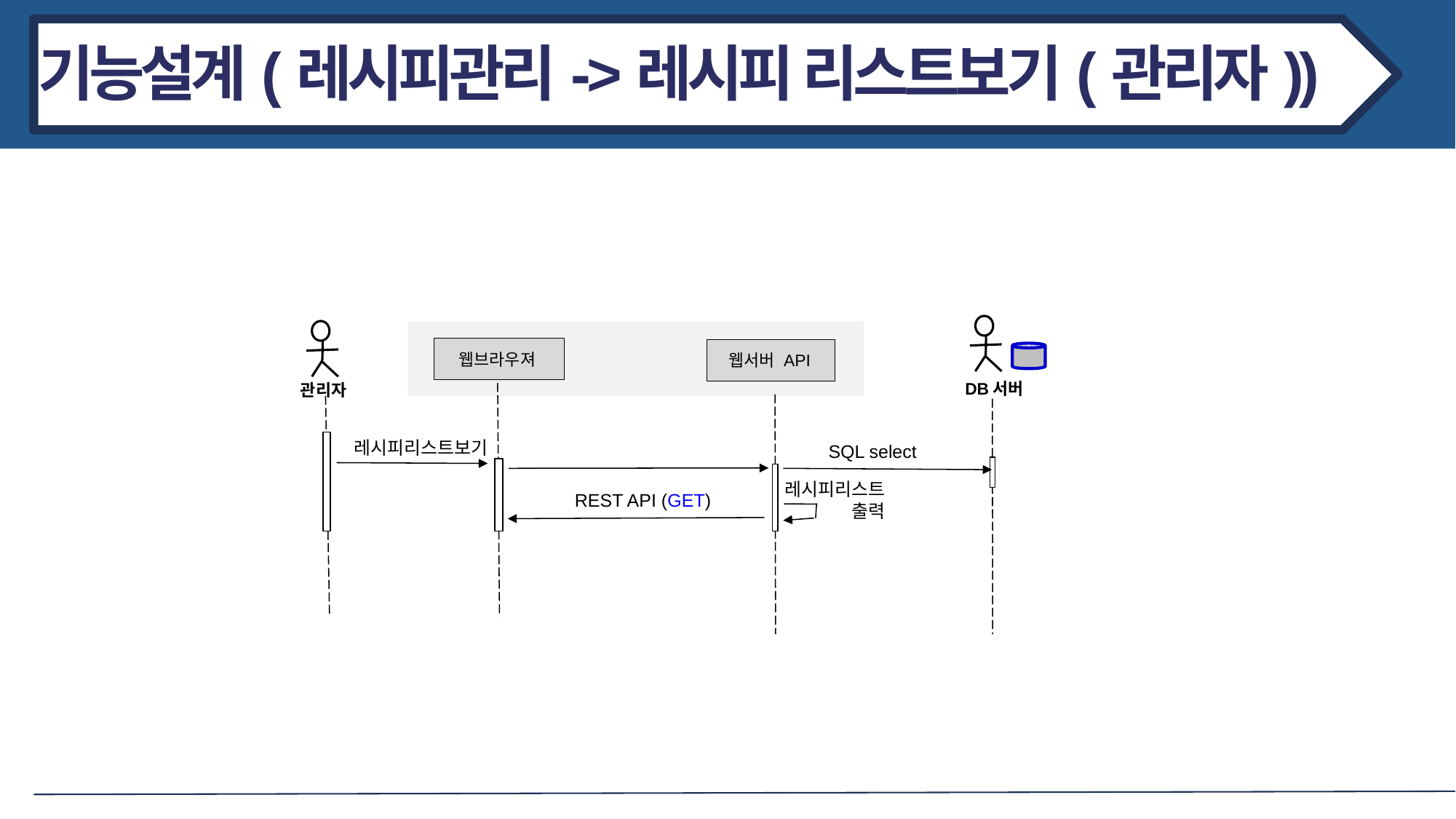

기능설계(레시피관리->레시피 리스트보기(관리자))

웹브라우져
웹서버 API
DB서버
관리자
레시피리스트보기

 SQL select

레시피리스트
출력
REST API (GET)